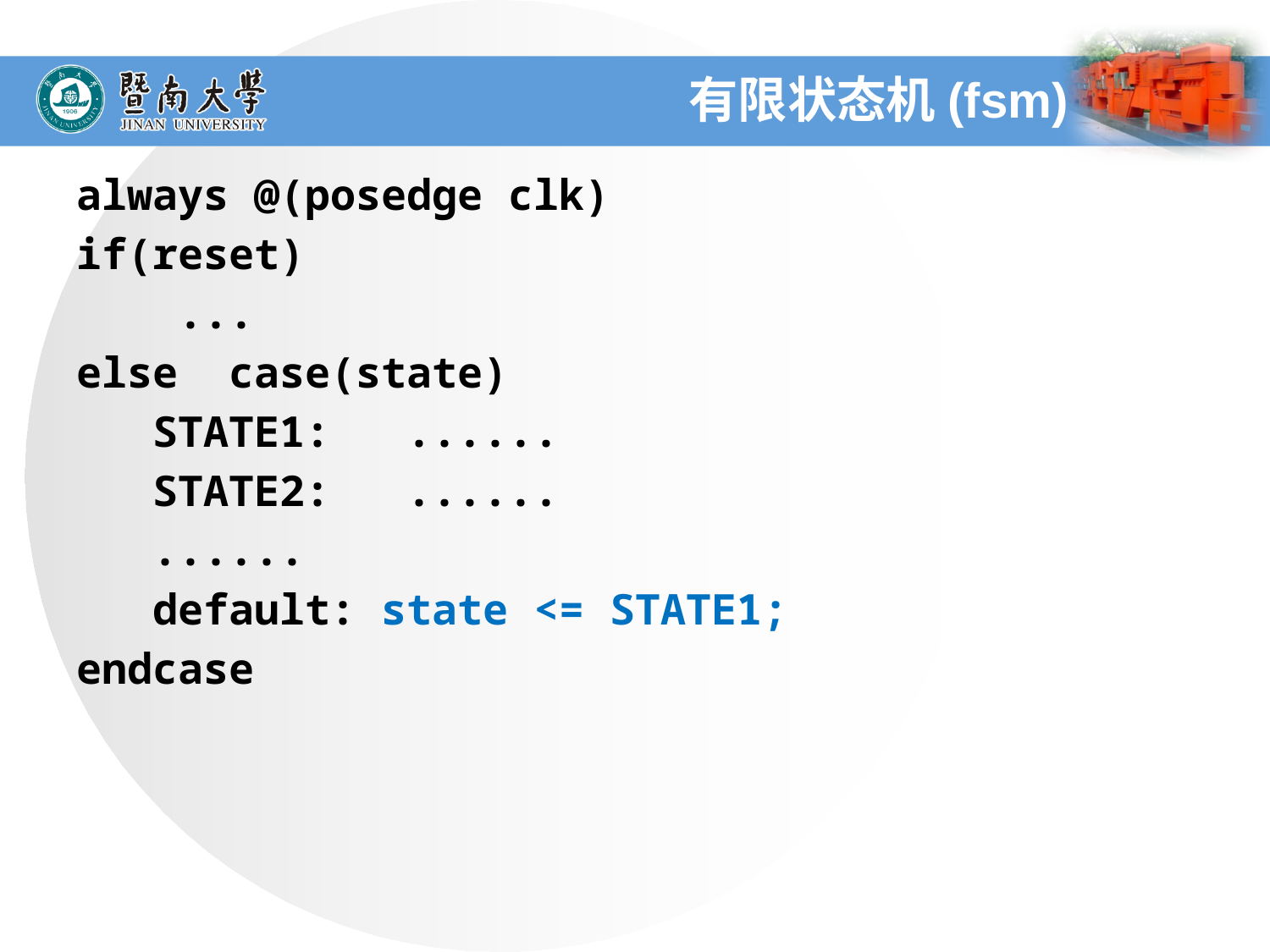

# 有限状态机(fsm)
always @(posedge clk)
if(reset)
    ...
else  case(state)
   STATE1:   ......
   STATE2:   ......
   ......
   default: state <= STATE1;
endcase